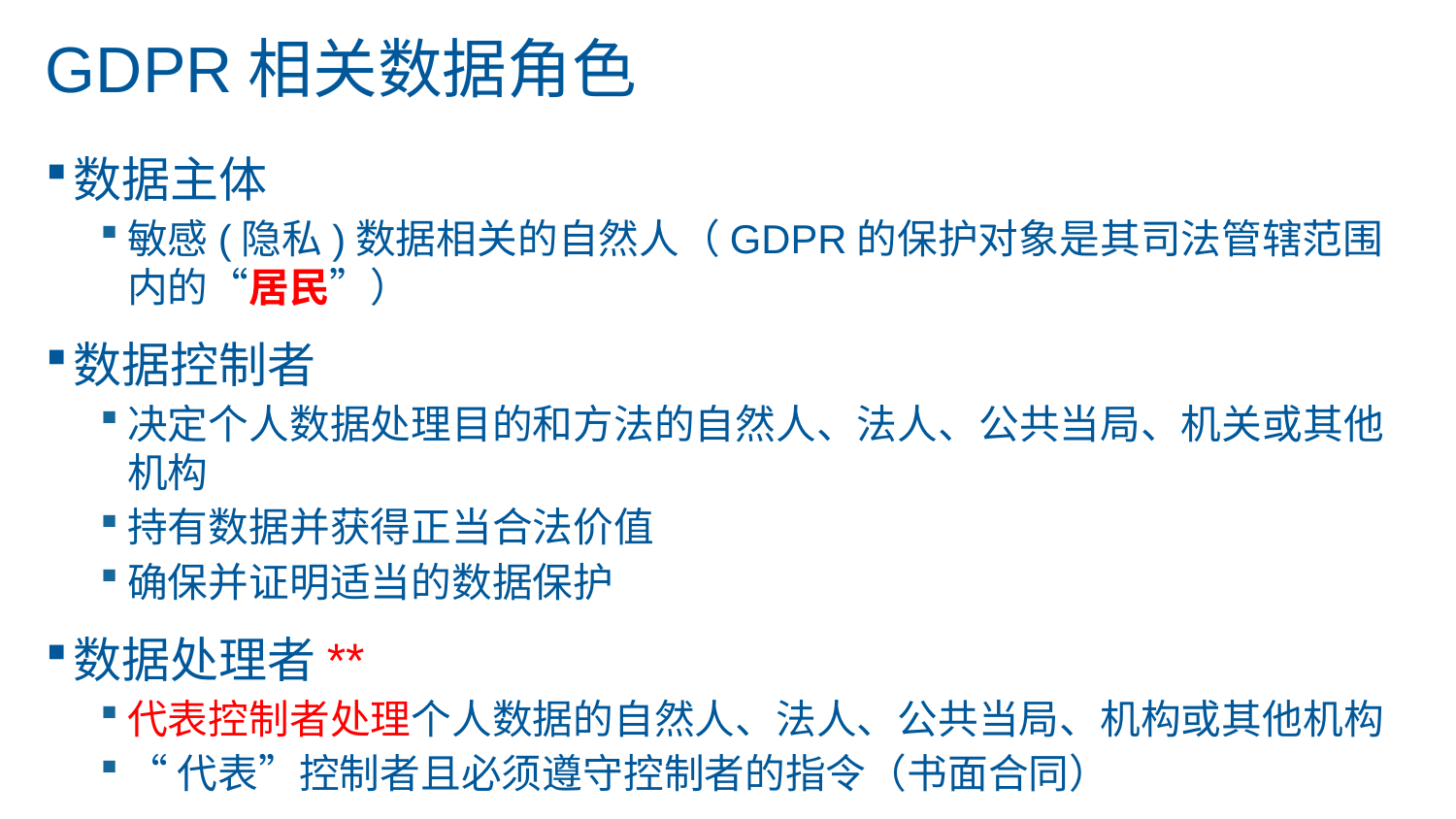

# GDPR相关数据角色
数据主体
敏感(隐私)数据相关的自然人（GDPR的保护对象是其司法管辖范围内的“居民”）
数据控制者
决定个人数据处理目的和方法的自然人、法人、公共当局、机关或其他机构
持有数据并获得正当合法价值
确保并证明适当的数据保护
数据处理者**
代表控制者处理个人数据的自然人、法人、公共当局、机构或其他机构
“代表”控制者且必须遵守控制者的指令（书面合同）